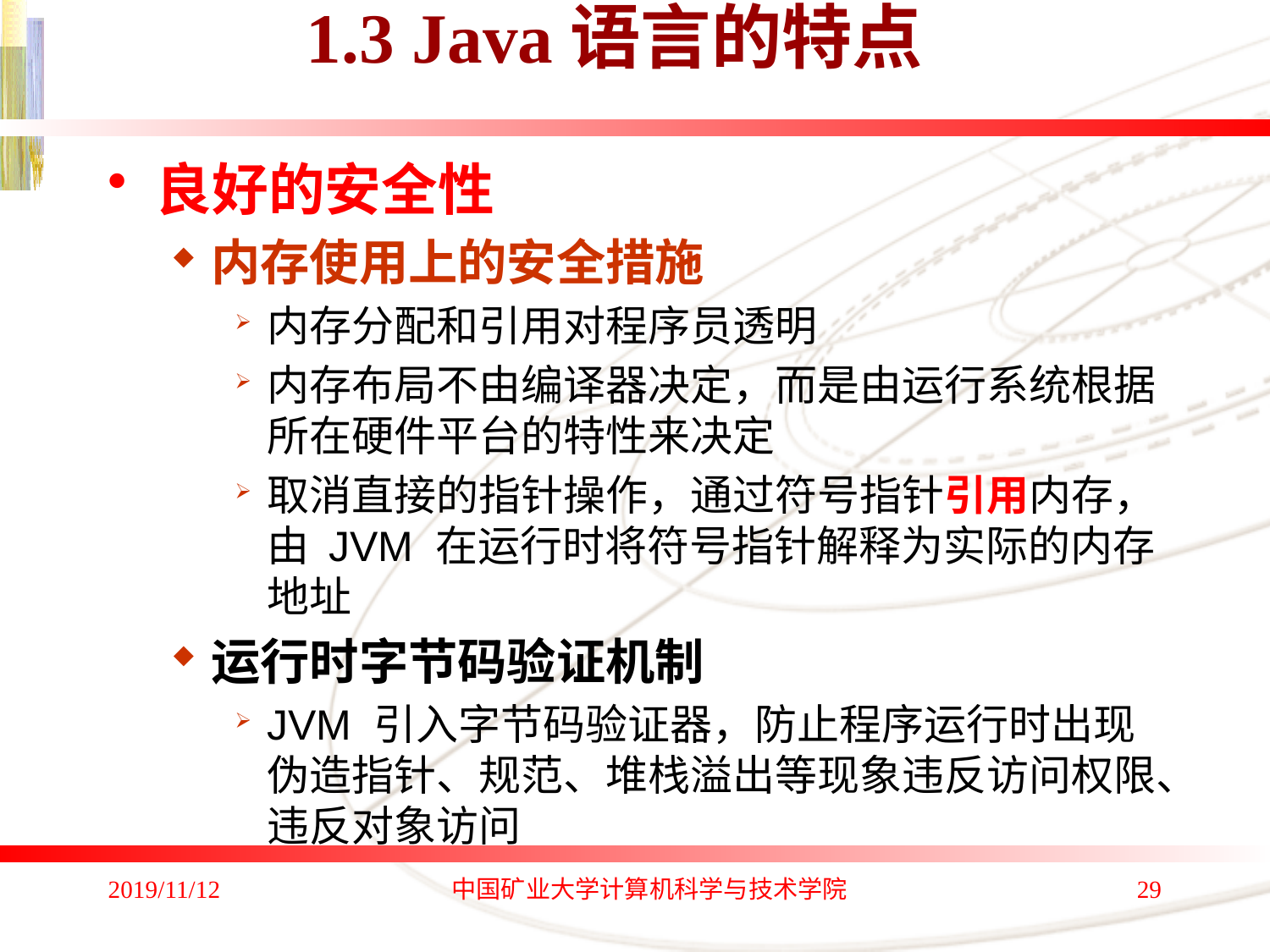

1.3 Java语言的特点
良好的安全性
内存使用上的安全措施
内存分配和引用对程序员透明
内存布局不由编译器决定，而是由运行系统根据所在硬件平台的特性来决定
取消直接的指针操作，通过符号指针引用内存，由 JVM 在运行时将符号指针解释为实际的内存地址
运行时字节码验证机制
JVM 引入字节码验证器，防止程序运行时出现伪造指针、规范、堆栈溢出等现象违反访问权限、违反对象访问

2019/11/12
中国矿业大学计算机科学与技术学院
29